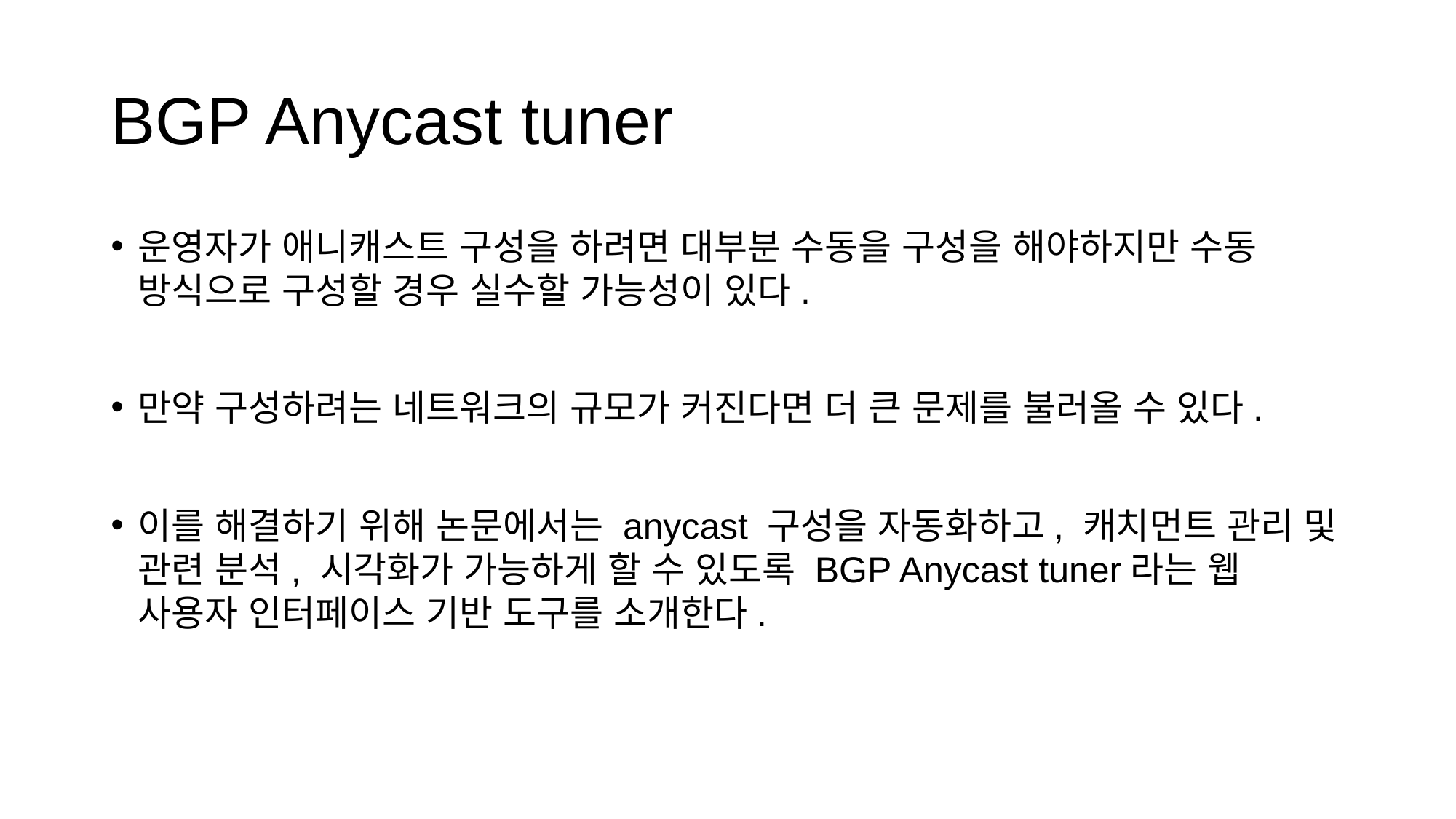

# BGP Anycast tuner
운영자가 애니캐스트 구성을 하려면 대부분 수동을 구성을 해야하지만 수동 방식으로 구성할 경우 실수할 가능성이 있다.

만약 구성하려는 네트워크의 규모가 커진다면 더 큰 문제를 불러올 수 있다.

이를 해결하기 위해 논문에서는 anycast 구성을 자동화하고, 캐치먼트 관리 및 관련 분석, 시각화가 가능하게 할 수 있도록 BGP Anycast tuner라는 웹 사용자 인터페이스 기반 도구를 소개한다.